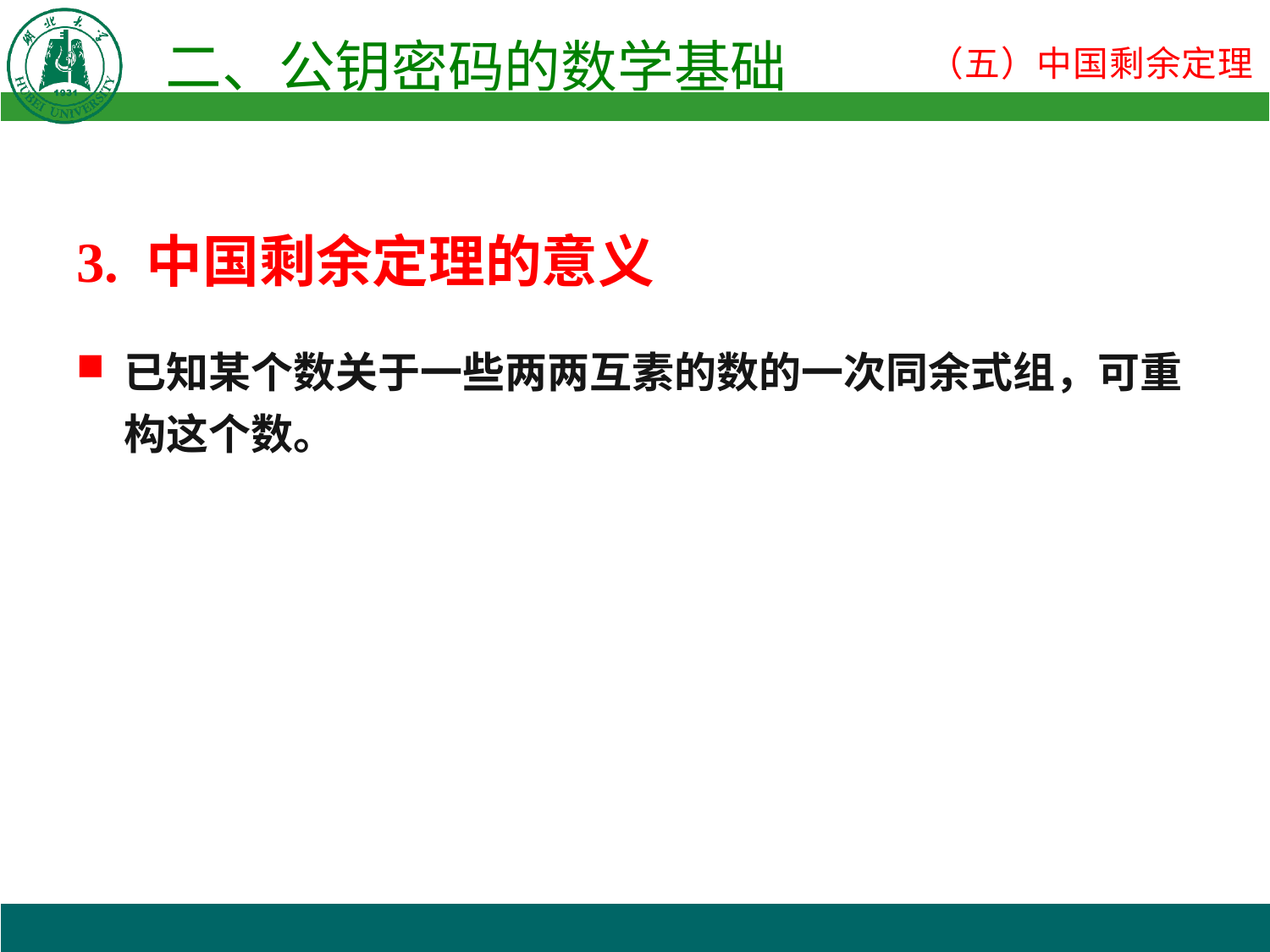

3. 中国剩余定理的意义
已知某个数关于一些两两互素的数的一次同余式组，可重构这个数。